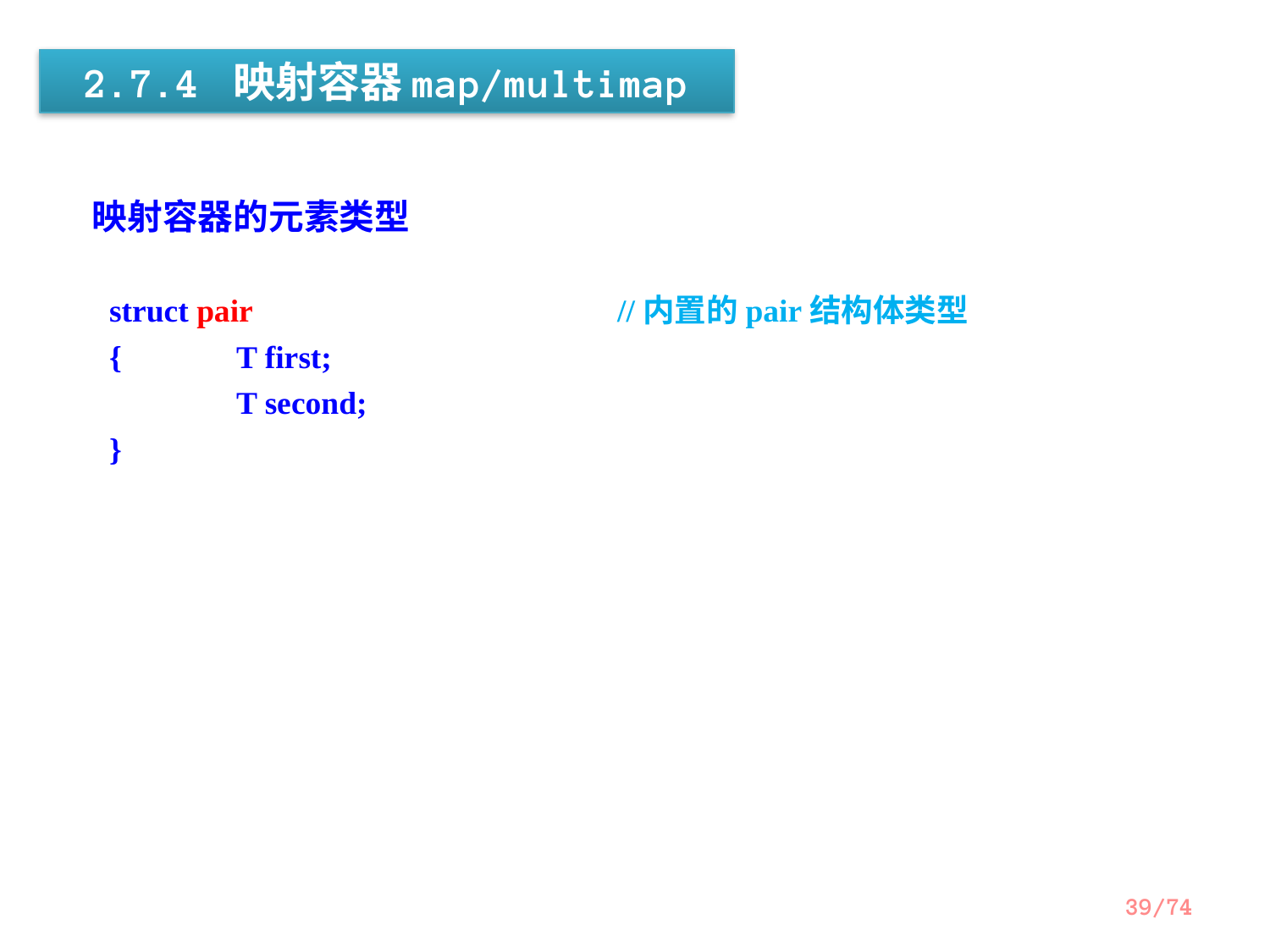

2.7.4 映射容器map/multimap
映射容器的元素类型
struct pair			//内置的pair结构体类型
{   	T first;
     	T second;
}
39/74